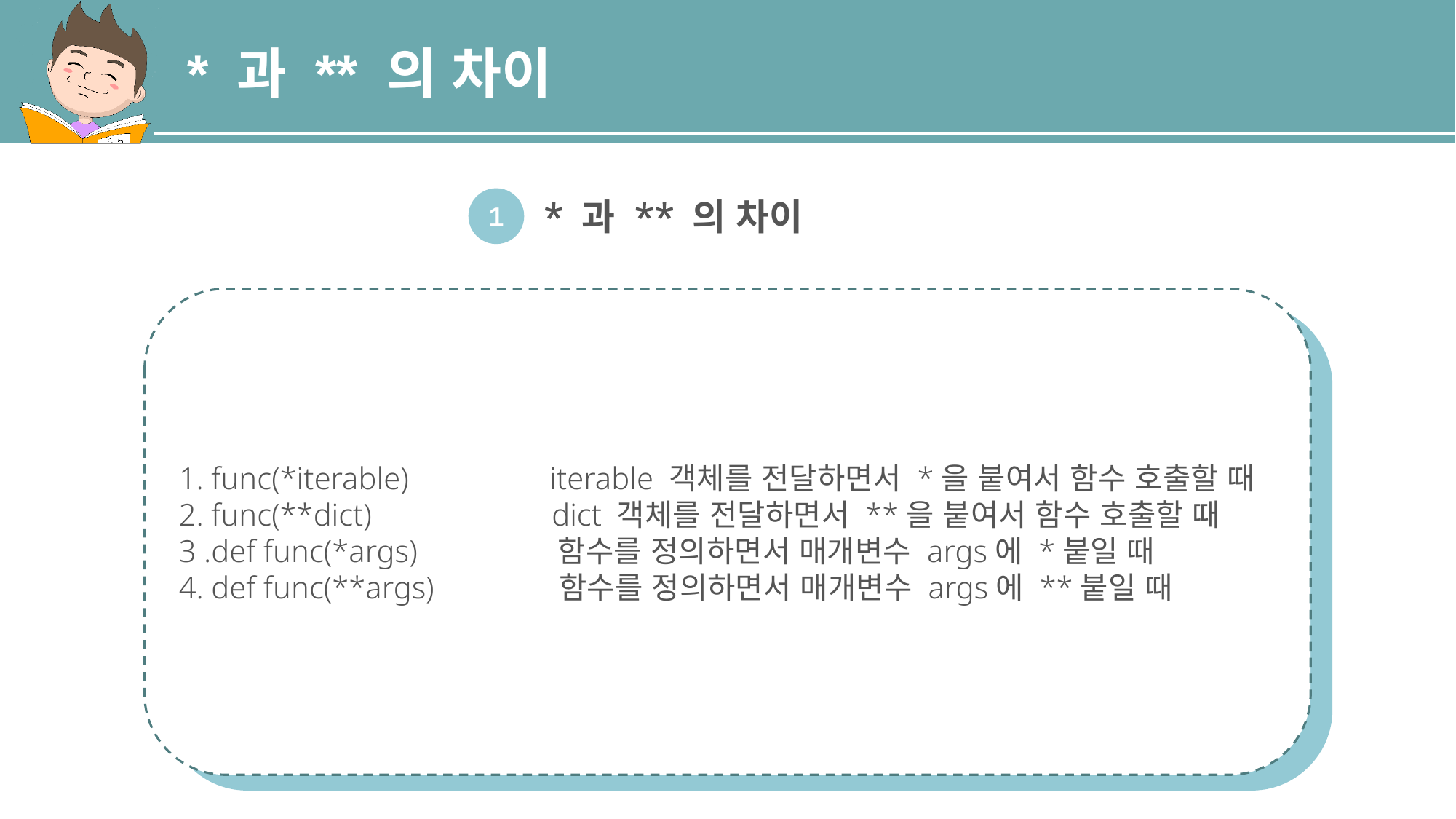

* 과 ** 의 차이
1
* 과 ** 의 차이
1. func(*iterable)                  iterable 객체를 전달하면서 *을 붙여서 함수 호출할 때
2. func(**dict)                       dict 객체를 전달하면서 **을 붙여서 함수 호출할 때
3 .def func(*args)                 함수를 정의하면서 매개변수 args에 *붙일 때
4. def func(**args)               함수를 정의하면서 매개변수 args에 **붙일 때